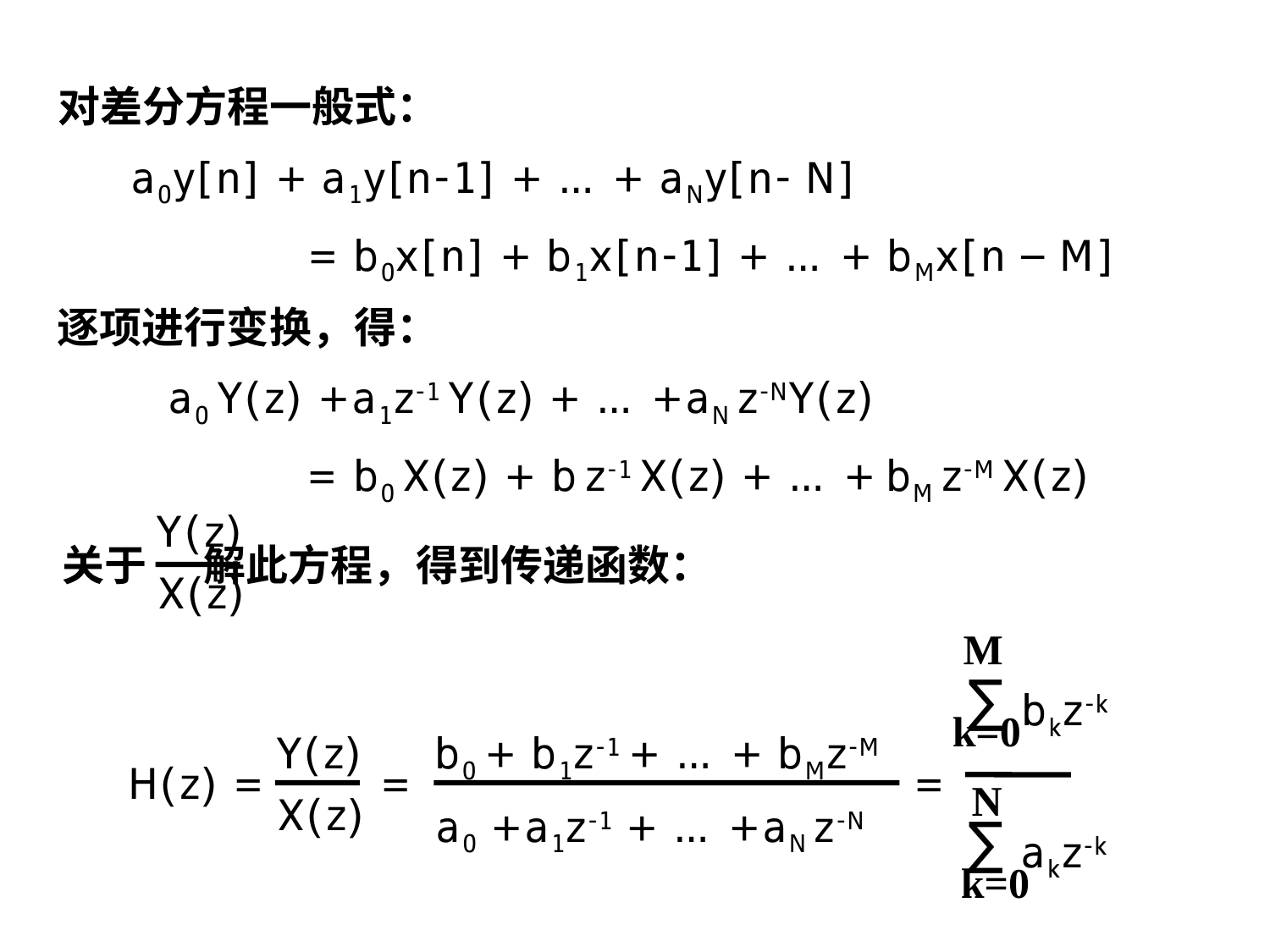

对差分方程一般式：
      a0y[n] + a1y[n-1] + … + aNy[n- N]
                    = b0x[n] + b1x[n-1] + … + bMx[n – M]

逐项进行变换，得：
         a0 Y(z) +a1z-1 Y(z) + … +aN z-NY(z)
                    = b0 X(z) + b z-1 X(z) + … + bM z-M X(z)
 Y(z)
 X(z)
关于      解此方程，得到传递函数：

 M
k=0
∑ bkz-k
∑ akz-k
 b0 + b1z-1 + … + bMz-M
 a0 +a1z-1 + … +aN z-N
 Y(z)
 X(z)
 H(z) =         =                                        =
 N
k=0